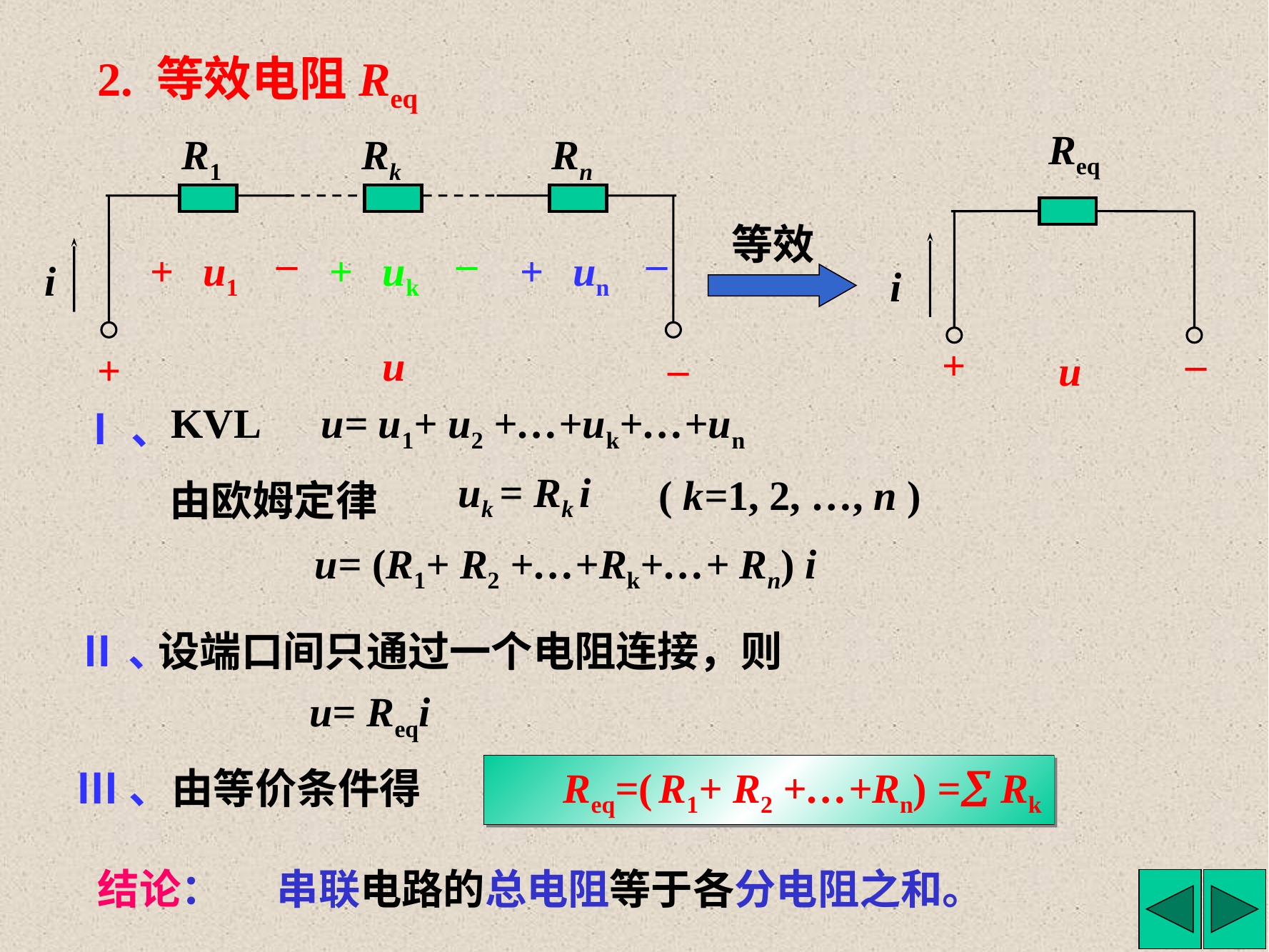

2. 等效电阻Req
Req

i

_

+
u
R1
Rk
Rn

_
+
u1
_
+
uk
_
+
un

i

_

u
+
等效

KVL      u= u1+ u2 +…+uk+…+un
Ⅰ、
uk = Rk i
( k=1, 2, …, n )
由欧姆定律
u= (R1+ R2 +…+Rk+…+ Rn) i
Ⅱ、
设端口间只通过一个电阻连接，则
u= Reqi
Ⅲ、
由等价条件得
Req=( R1+ R2 +…+Rn) =∑ Rk
串联电路的总电阻等于各分电阻之和。
结论：